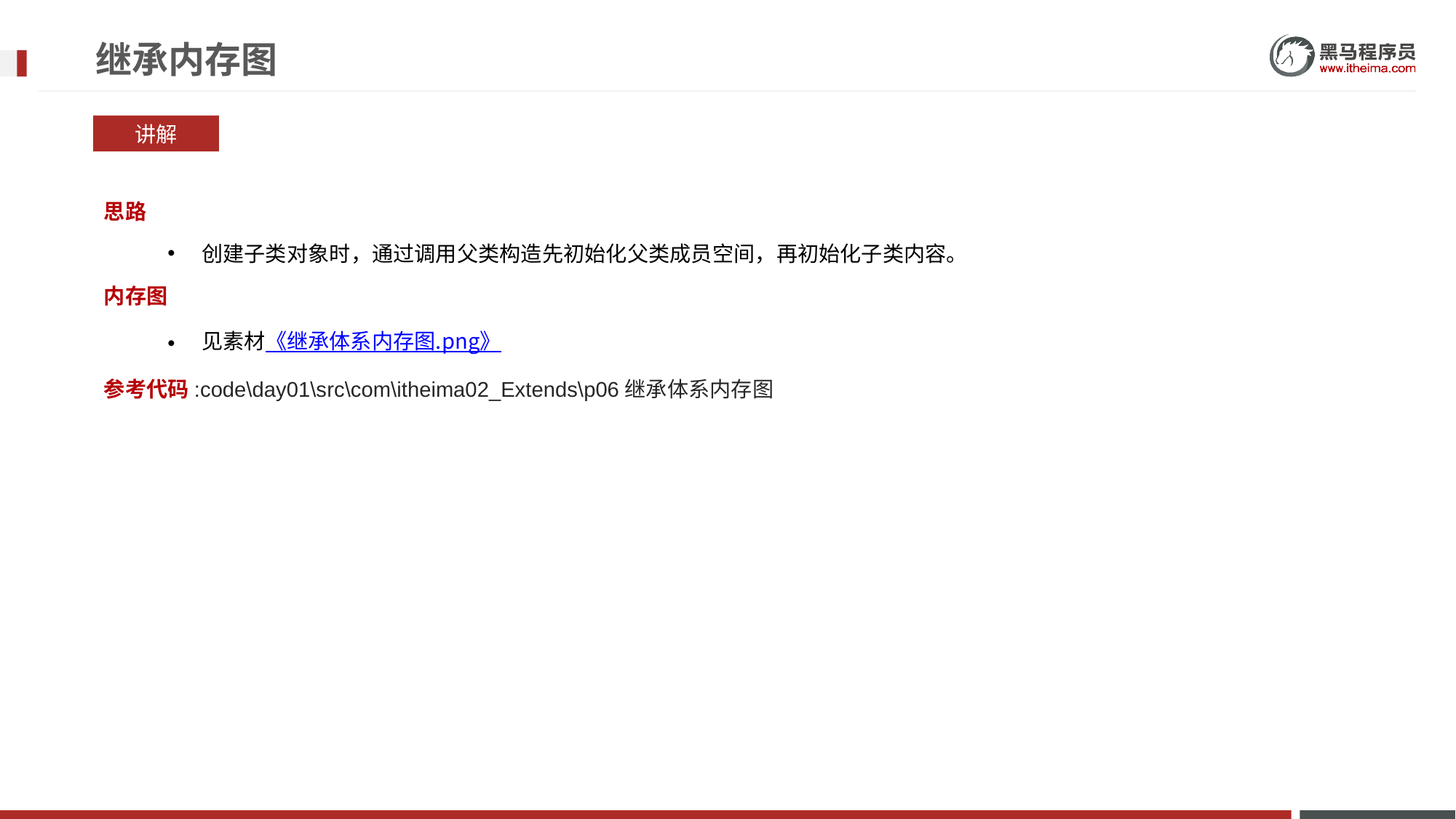

# 继承内存图
讲解
思路
创建子类对象时，通过调用父类构造先初始化父类成员空间，再初始化子类内容。
内存图
见素材《继承体系内存图.png》
参考代码:code\day01\src\com\itheima02_Extends\p06继承体系内存图